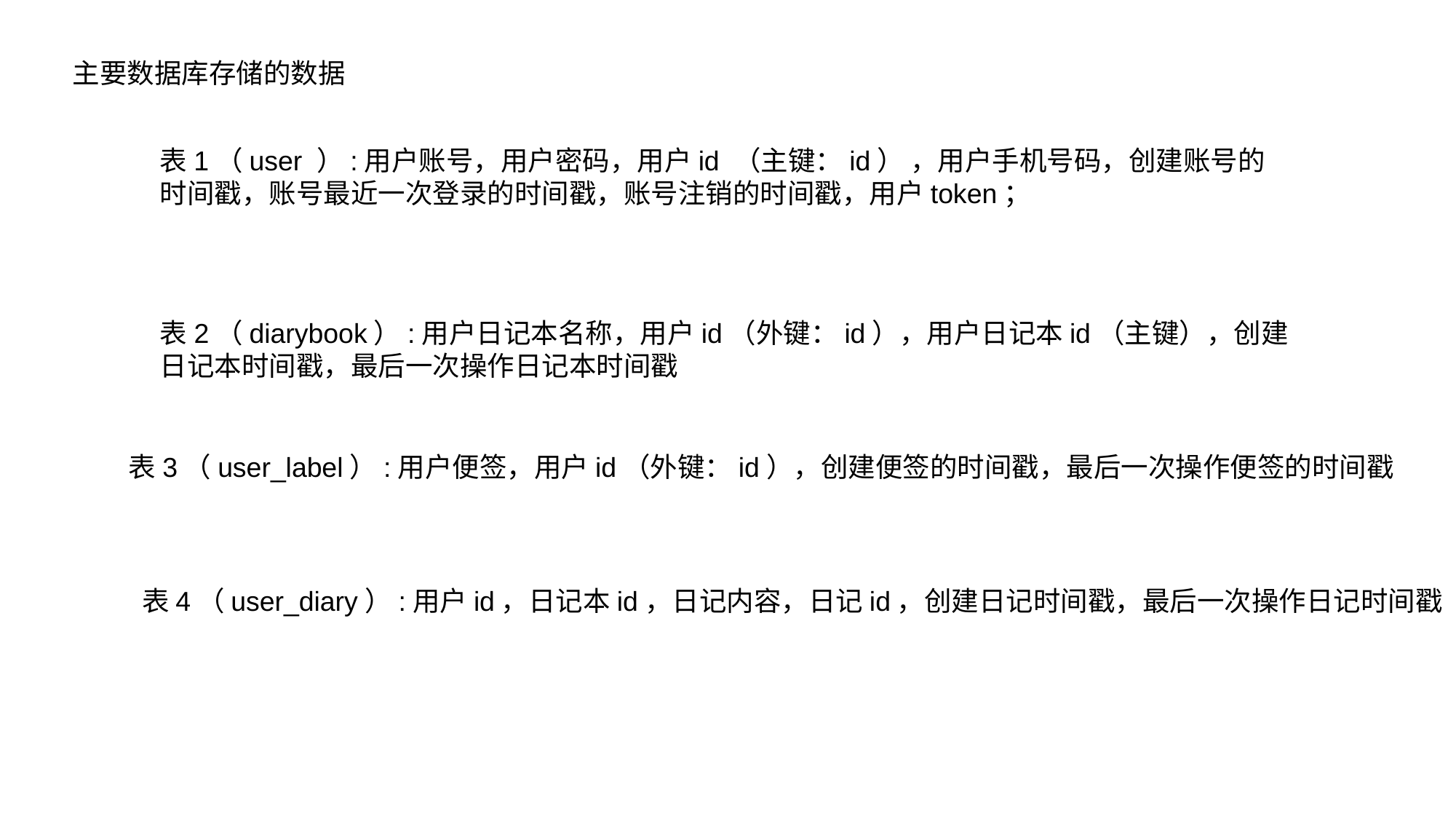

主要数据库存储的数据
表1（user ）:用户账号，用户密码，用户id （主键：id） ，用户手机号码，创建账号的时间戳，账号最近一次登录的时间戳，账号注销的时间戳，用户token；
表2（diarybook）:用户日记本名称，用户id（外键：id），用户日记本id（主键），创建日记本时间戳，最后一次操作日记本时间戳
表3（user_label）:用户便签，用户id（外键：id），创建便签的时间戳，最后一次操作便签的时间戳

表4（user_diary）:用户id，日记本id，日记内容，日记id，创建日记时间戳，最后一次操作日记时间戳